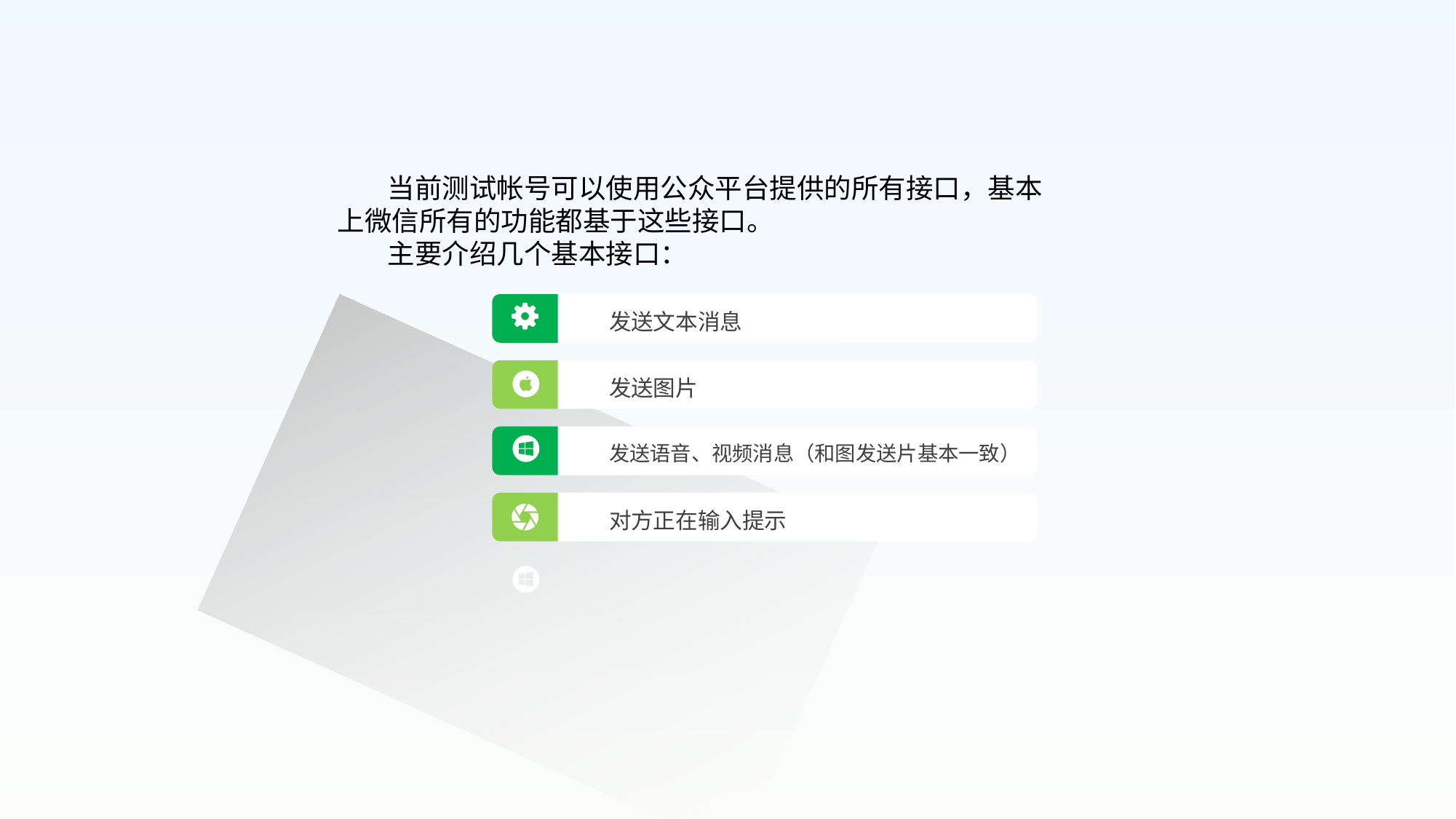

当前测试帐号可以使用公众平台提供的所有接口，基本上微信所有的功能都基于这些接口。
       主要介绍几个基本接口：

发送文本消息

发送图片

发送语音、视频消息（和图发送片基本一致）

对方正在输入提示